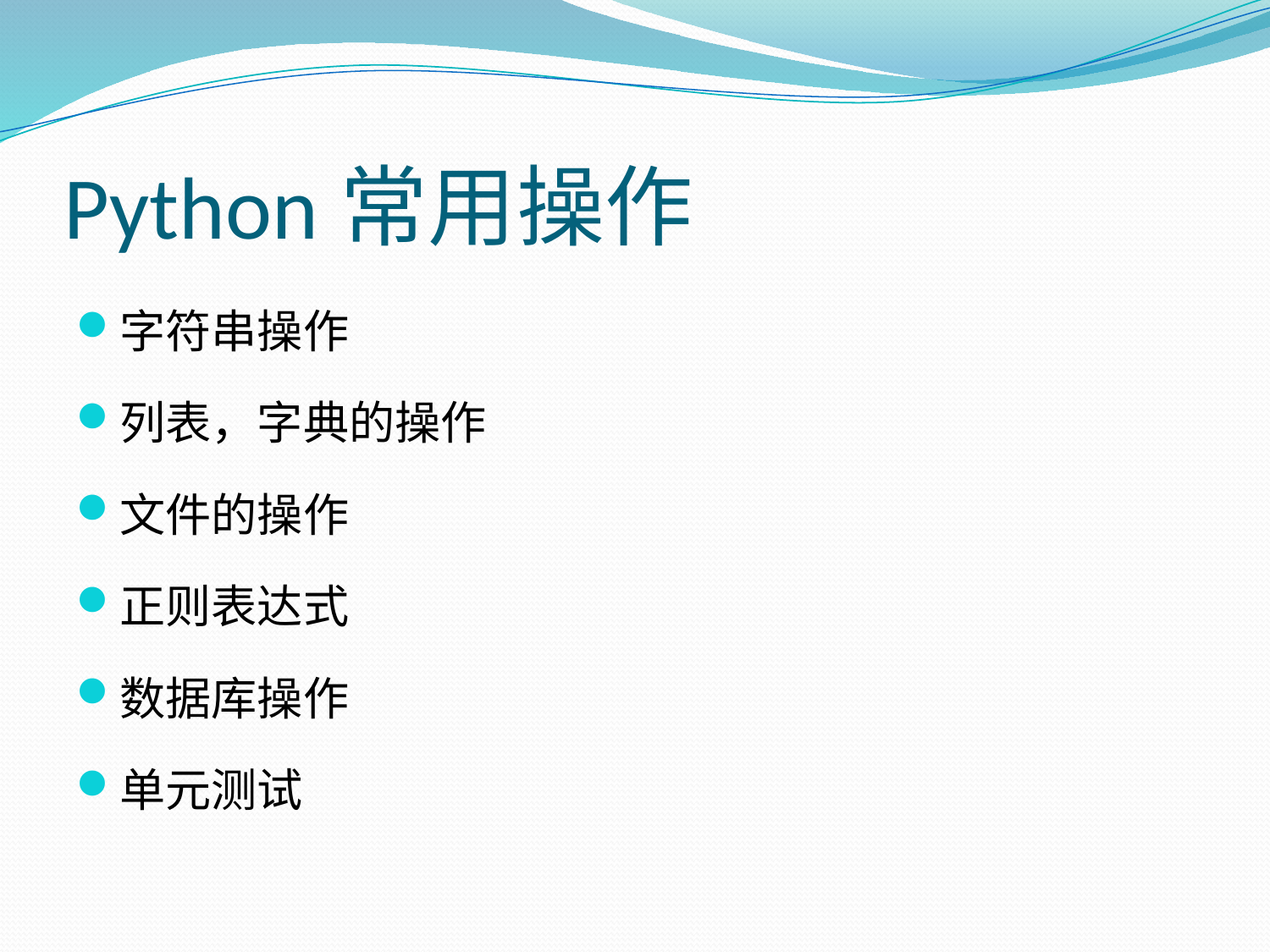

# Python常用操作
字符串操作
列表，字典的操作
文件的操作
正则表达式
数据库操作
单元测试